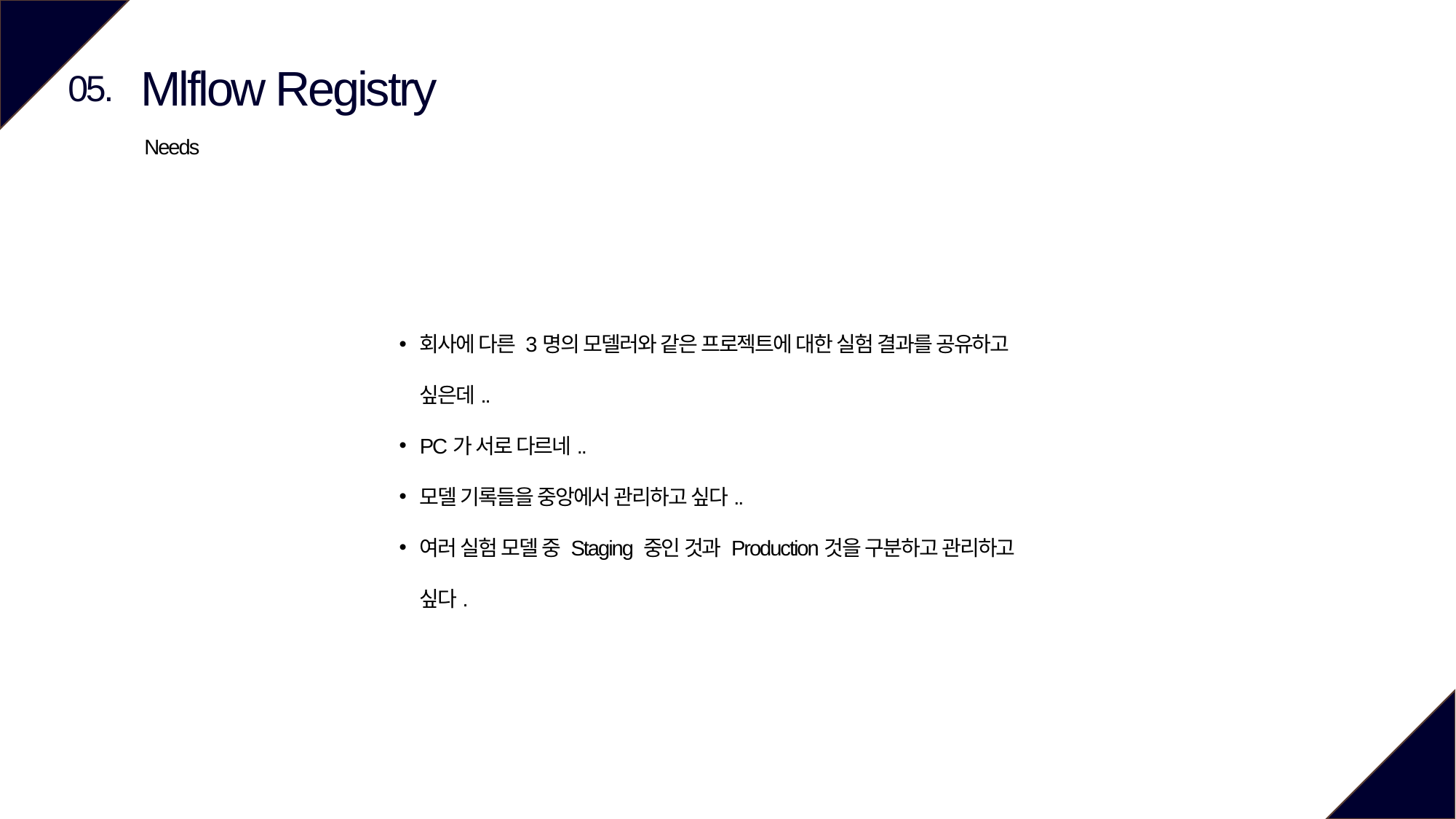

Mlflow Registry
05.
Needs
회사에 다른 3명의 모델러와 같은 프로젝트에 대한 실험 결과를 공유하고 싶은데..
PC가 서로 다르네..
모델 기록들을 중앙에서 관리하고 싶다..
여러 실험 모델 중 Staging 중인 것과 Production것을 구분하고 관리하고 싶다.